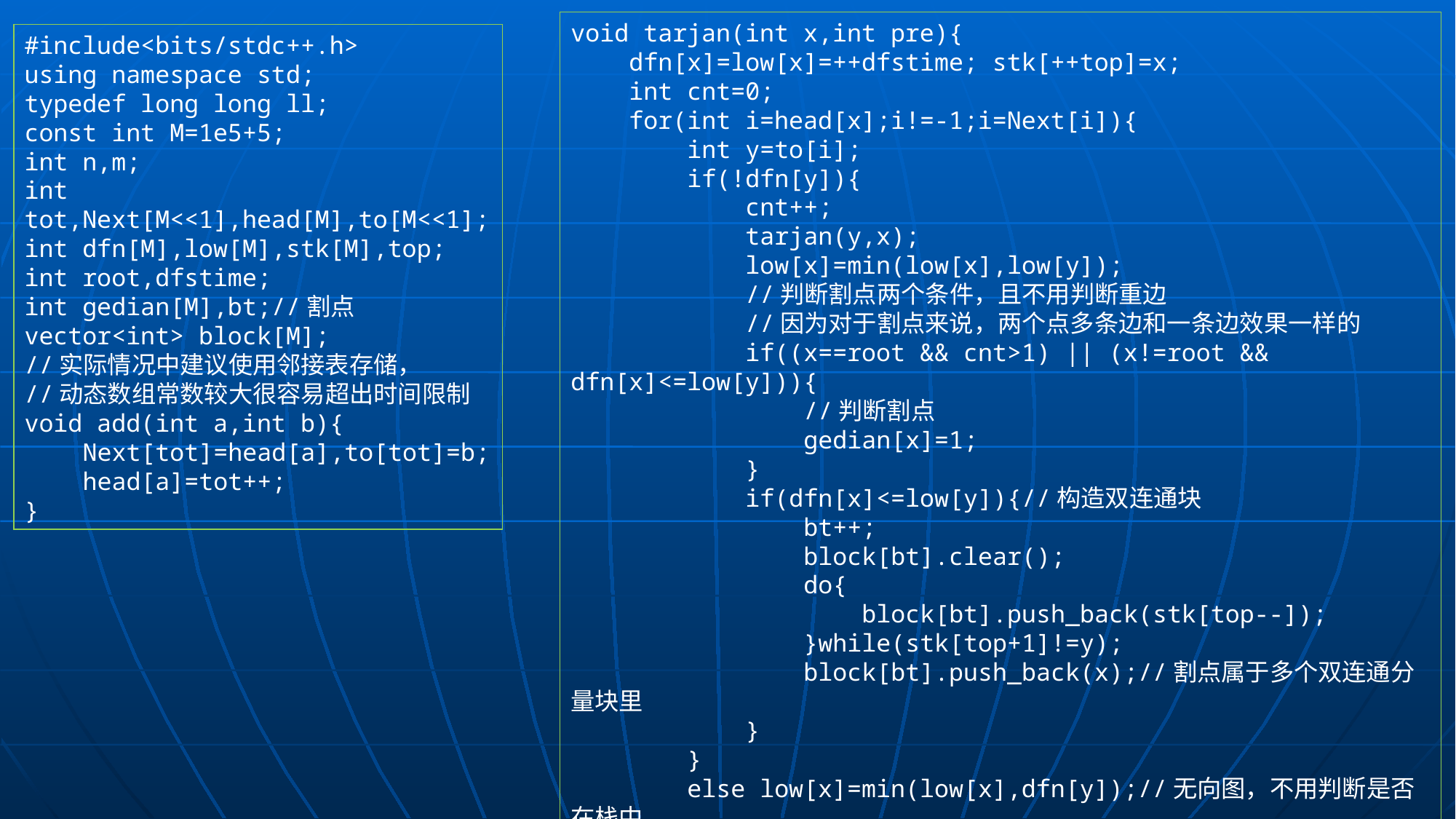

void tarjan(int x,int pre){
    dfn[x]=low[x]=++dfstime; stk[++top]=x;
    int cnt=0;
    for(int i=head[x];i!=-1;i=Next[i]){
        int y=to[i];
        if(!dfn[y]){
            cnt++;
            tarjan(y,x);
            low[x]=min(low[x],low[y]);
            //判断割点两个条件，且不用判断重边
            //因为对于割点来说，两个点多条边和一条边效果一样的
            if((x==root && cnt>1) || (x!=root && dfn[x]<=low[y])){
                //判断割点
                gedian[x]=1;
            }
            if(dfn[x]<=low[y]){//构造双连通块
                bt++;
                block[bt].clear();
                do{
                    block[bt].push_back(stk[top--]);
                }while(stk[top+1]!=y);
                block[bt].push_back(x);//割点属于多个双连通分量块里
            }
        }
        else low[x]=min(low[x],dfn[y]);//无向图，不用判断是否在栈中
    }
}
#include<bits/stdc++.h>
using namespace std;
typedef long long ll;
const int M=1e5+5;
int n,m;
int tot,Next[M<<1],head[M],to[M<<1];
int dfn[M],low[M],stk[M],top;
int root,dfstime;
int gedian[M],bt;//割点
vector<int> block[M];
//实际情况中建议使用邻接表存储，
//动态数组常数较大很容易超出时间限制
void add(int a,int b){
    Next[tot]=head[a],to[tot]=b;
    head[a]=tot++;
}